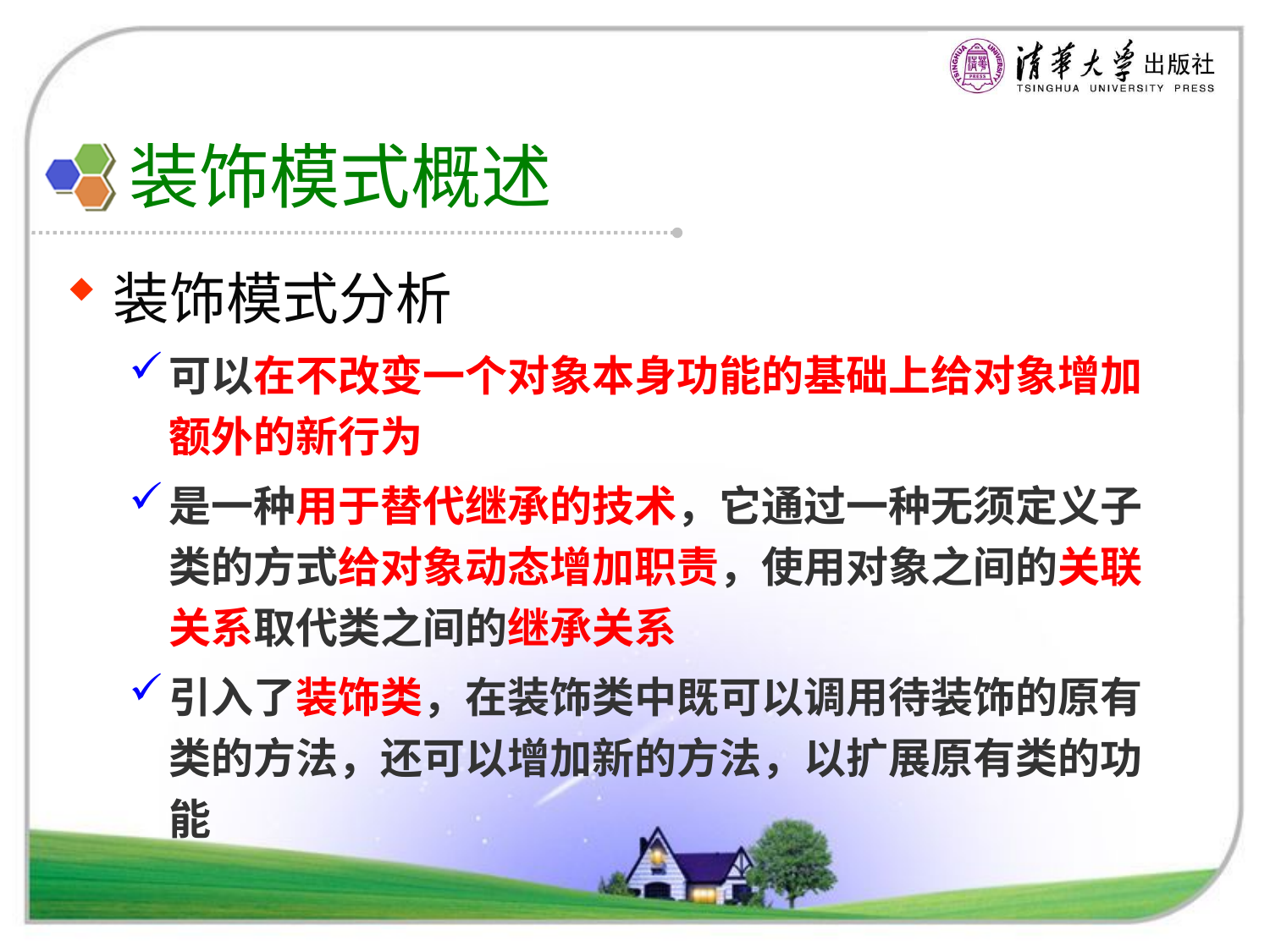

# 装饰模式概述
装饰模式分析
可以在不改变一个对象本身功能的基础上给对象增加额外的新行为
是一种用于替代继承的技术，它通过一种无须定义子类的方式给对象动态增加职责，使用对象之间的关联关系取代类之间的继承关系
引入了装饰类，在装饰类中既可以调用待装饰的原有类的方法，还可以增加新的方法，以扩展原有类的功能